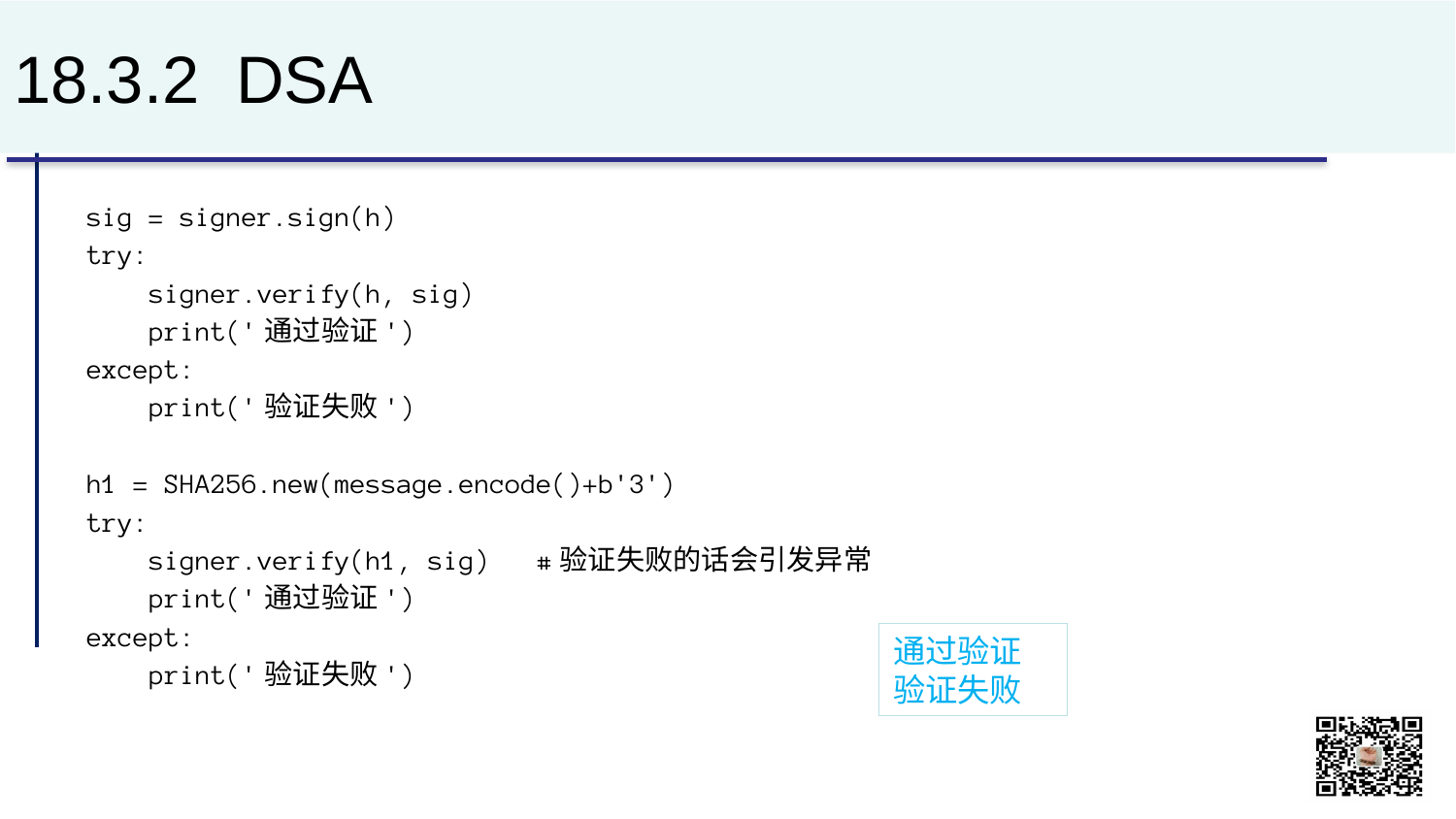

# 18.3.2  DSA
sig = signer.sign(h)
try:
    signer.verify(h, sig)
    print('通过验证')
except:
    print('验证失败')

h1 = SHA256.new(message.encode()+b'3')
try:
    signer.verify(h1, sig)   #验证失败的话会引发异常
    print('通过验证')
except:
    print('验证失败')
通过验证
验证失败